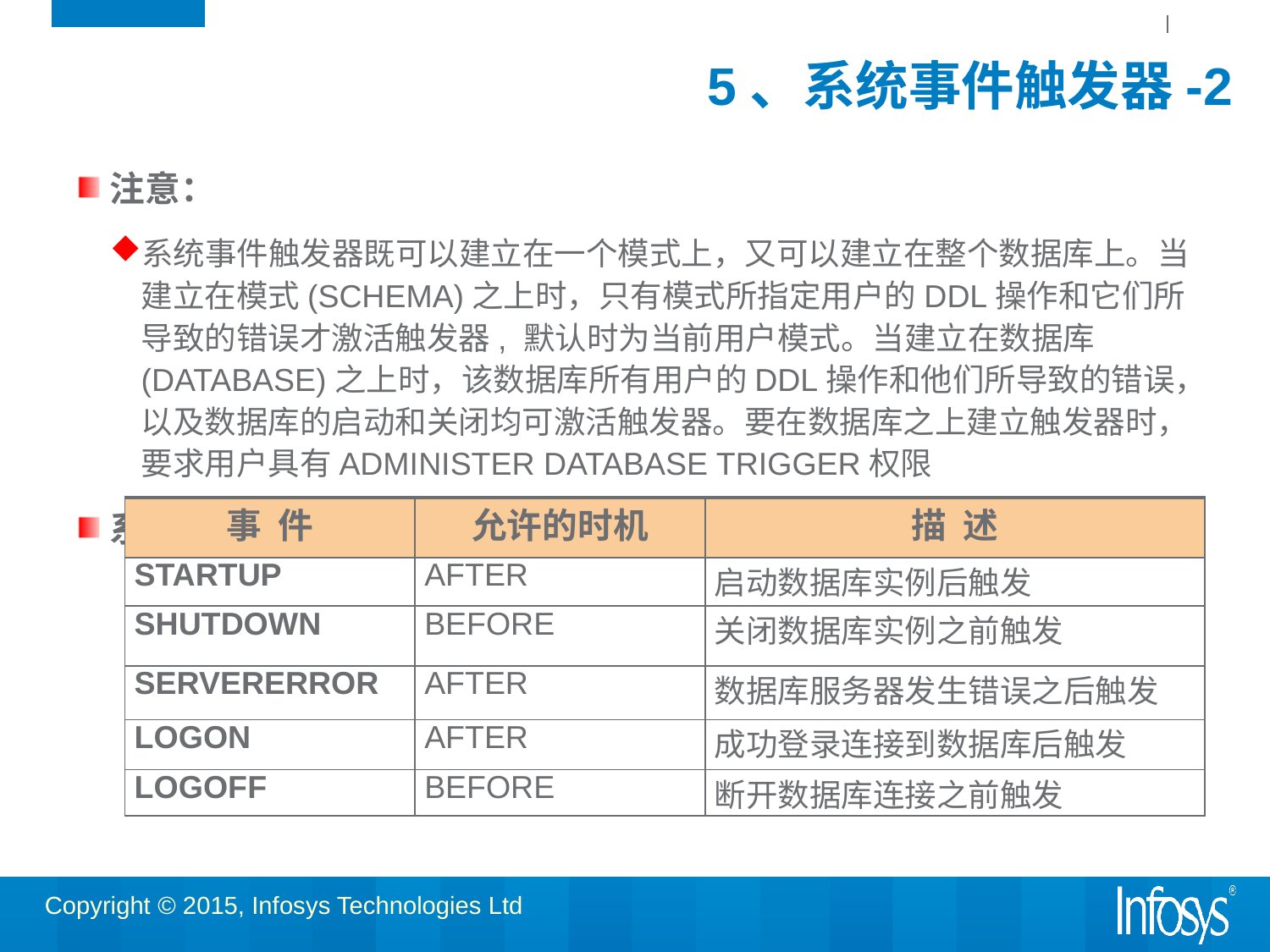

# 5、系统事件触发器-2
注意：
系统事件触发器既可以建立在一个模式上，又可以建立在整个数据库上。当建立在模式(SCHEMA)之上时，只有模式所指定用户的DDL操作和它们所导致的错误才激活触发器, 默认时为当前用户模式。当建立在数据库(DATABASE)之上时，该数据库所有用户的DDL操作和他们所导致的错误，以及数据库的启动和关闭均可激活触发器。要在数据库之上建立触发器时，要求用户具有ADMINISTER DATABASE TRIGGER权限
系统触发器的种类和事件出现的时机
| 事 件 | 允许的时机 | 描 述 |
| --- | --- | --- |
| STARTUP | AFTER | 启动数据库实例后触发 |
| SHUTDOWN | BEFORE | 关闭数据库实例之前触发 |
| SERVERERROR | AFTER | 数据库服务器发生错误之后触发 |
| LOGON | AFTER | 成功登录连接到数据库后触发 |
| LOGOFF | BEFORE | 断开数据库连接之前触发 |